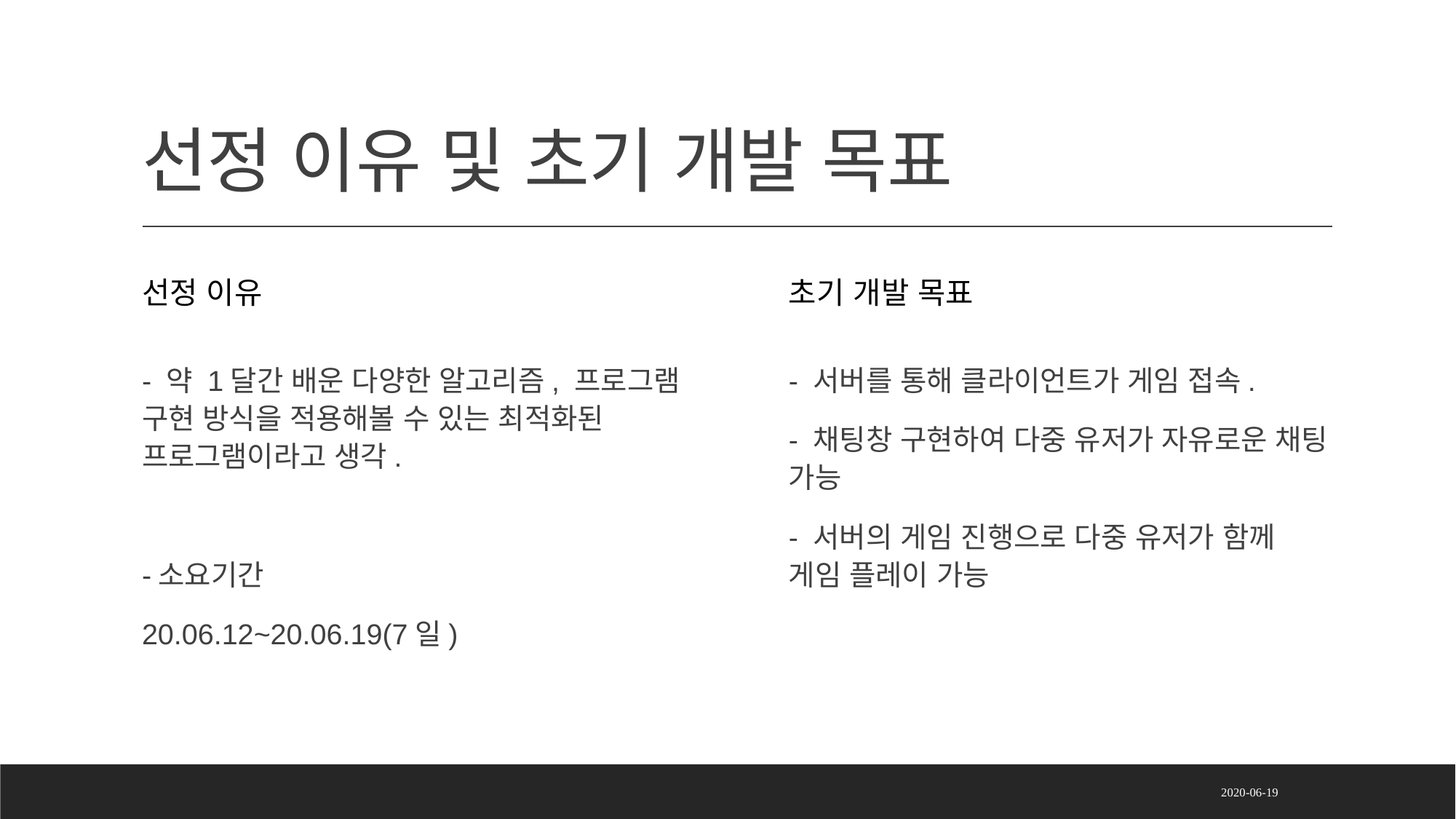

# 선정 이유 및 초기 개발 목표
선정 이유
초기 개발 목표
- 서버를 통해 클라이언트가 게임 접속.
- 채팅창 구현하여 다중 유저가 자유로운 채팅 가능
- 서버의 게임 진행으로 다중 유저가 함께 게임 플레이 가능

- 약 1달간 배운 다양한 알고리즘, 프로그램 구현 방식을 적용해볼 수 있는 최적화된 프로그램이라고 생각.

-소요기간
20.06.12~20.06.19(7일)
2020-06-19